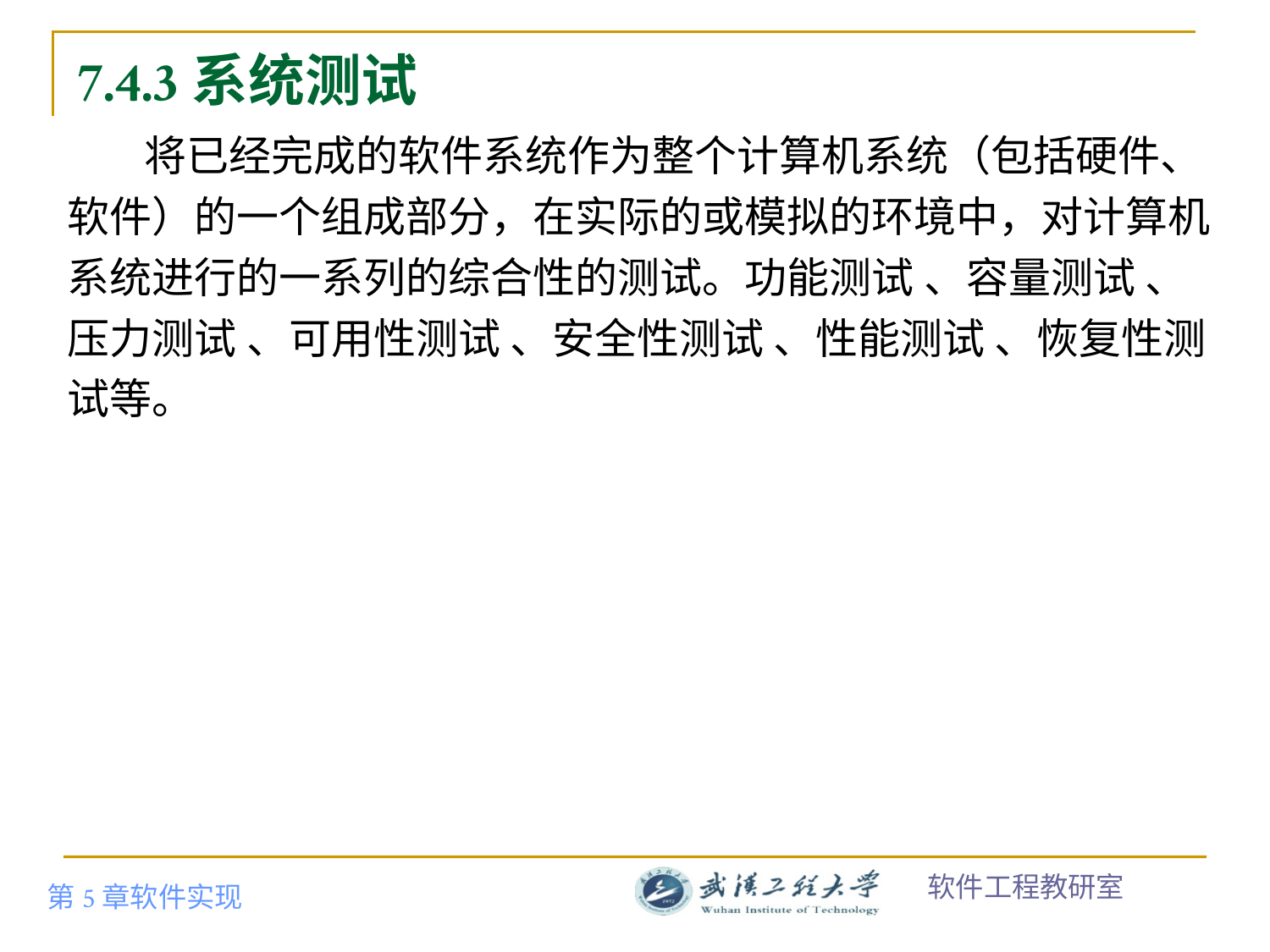

# 7.4.3系统测试
       将已经完成的软件系统作为整个计算机系统（包括硬件、软件）的一个组成部分，在实际的或模拟的环境中，对计算机系统进行的一系列的综合性的测试。功能测试 、容量测试 、压力测试 、可用性测试 、安全性测试 、性能测试 、恢复性测试等。